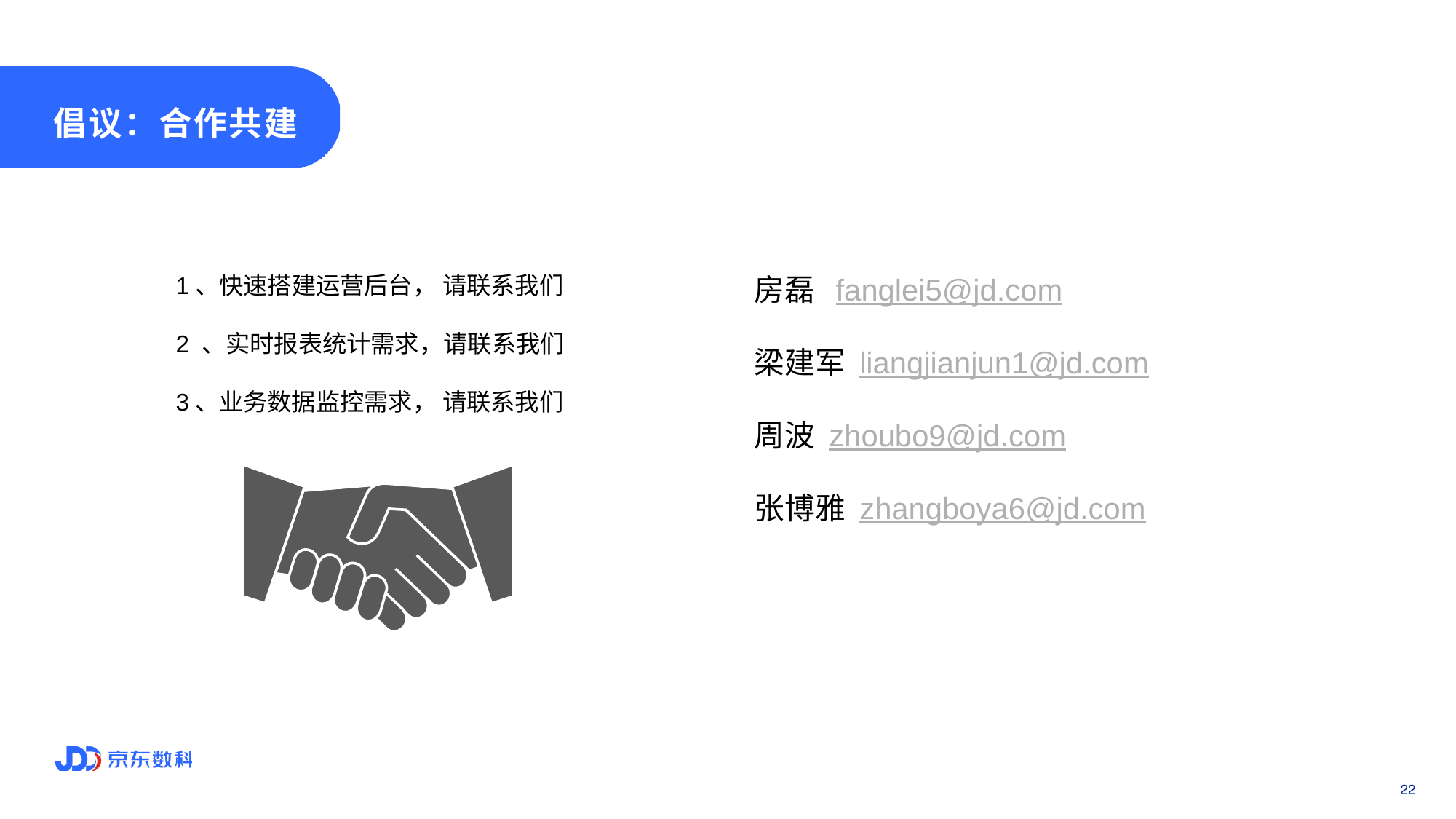

倡议：合作共建
1、快速搭建运营后台， 请联系我们

2 、实时报表统计需求，请联系我们

3、业务数据监控需求， 请联系我们

房磊  fanglei5@jd.com

梁建军 liangjianjun1@jd.com

周波 zhoubo9@jd.com

张博雅 zhangboya6@jd.com

22